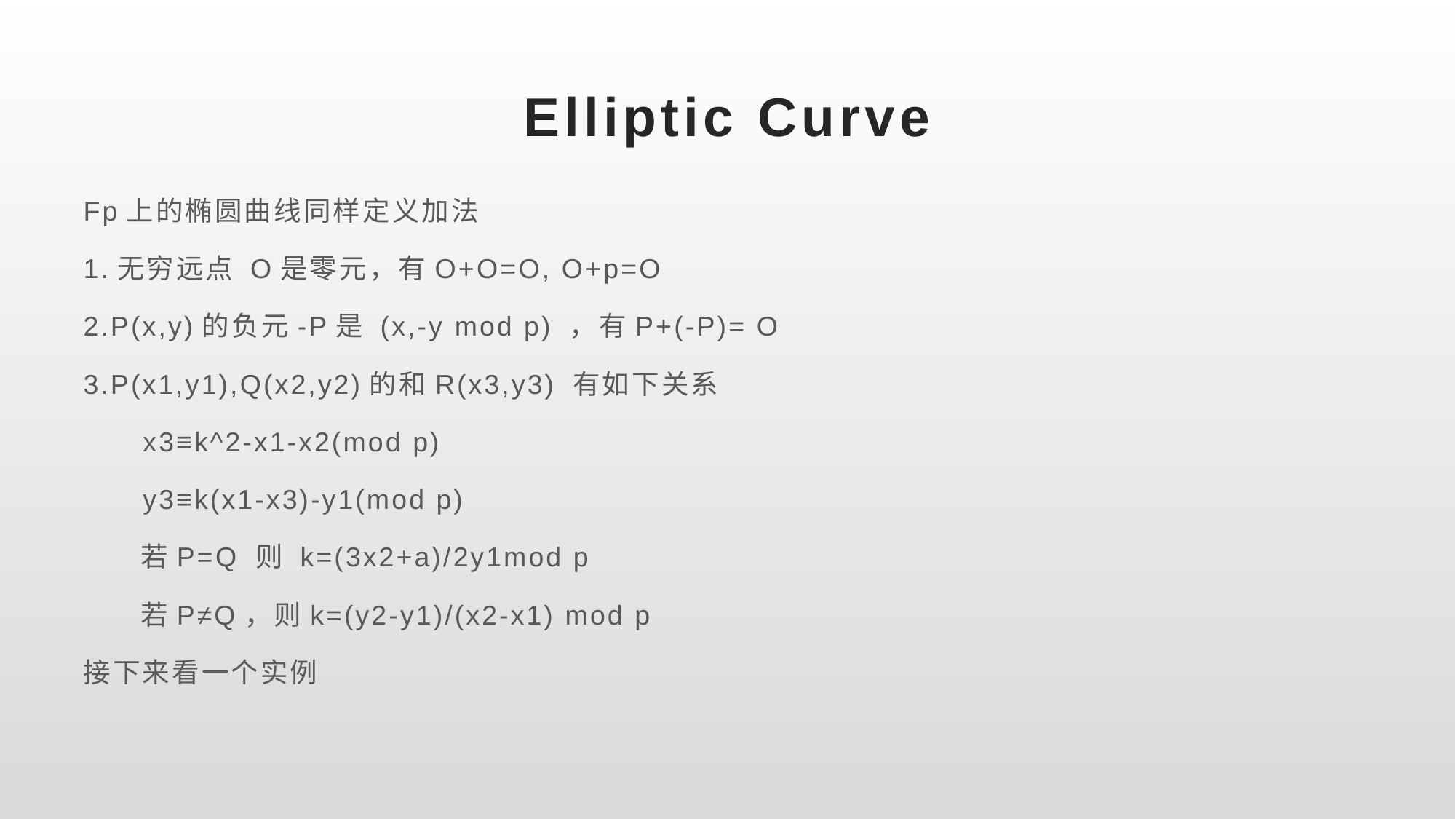

# Elliptic Curve
Fp上的椭圆曲线同样定义加法
1.无穷远点 O是零元，有O+O=O, O+p=O
2.P(x,y)的负元-P是 (x,-y mod p) ，有P+(-P)= O
3.P(x1,y1),Q(x2,y2)的和R(x3,y3) 有如下关系
      x3≡k^2-x1-x2(mod p)
      y3≡k(x1-x3)-y1(mod p)
      若P=Q 则 k=(3x2+a)/2y1mod p
      若P≠Q，则k=(y2-y1)/(x2-x1) mod p
接下来看一个实例